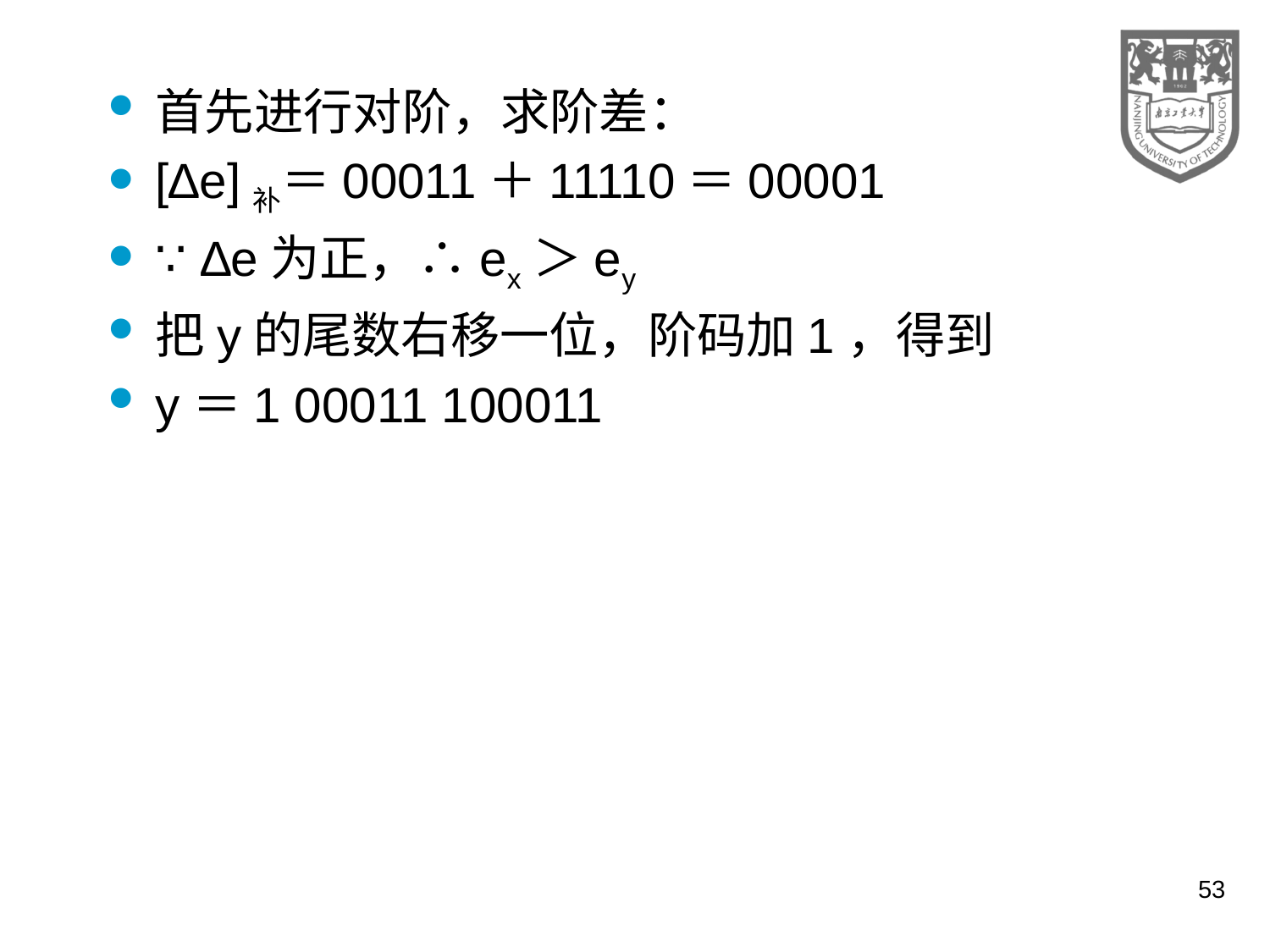

首先进行对阶，求阶差：
[∆e]补＝00011＋11110＝00001
∵ ∆e为正，∴ex＞ey
把y的尾数右移一位，阶码加1，得到
y＝1 00011 100011

53